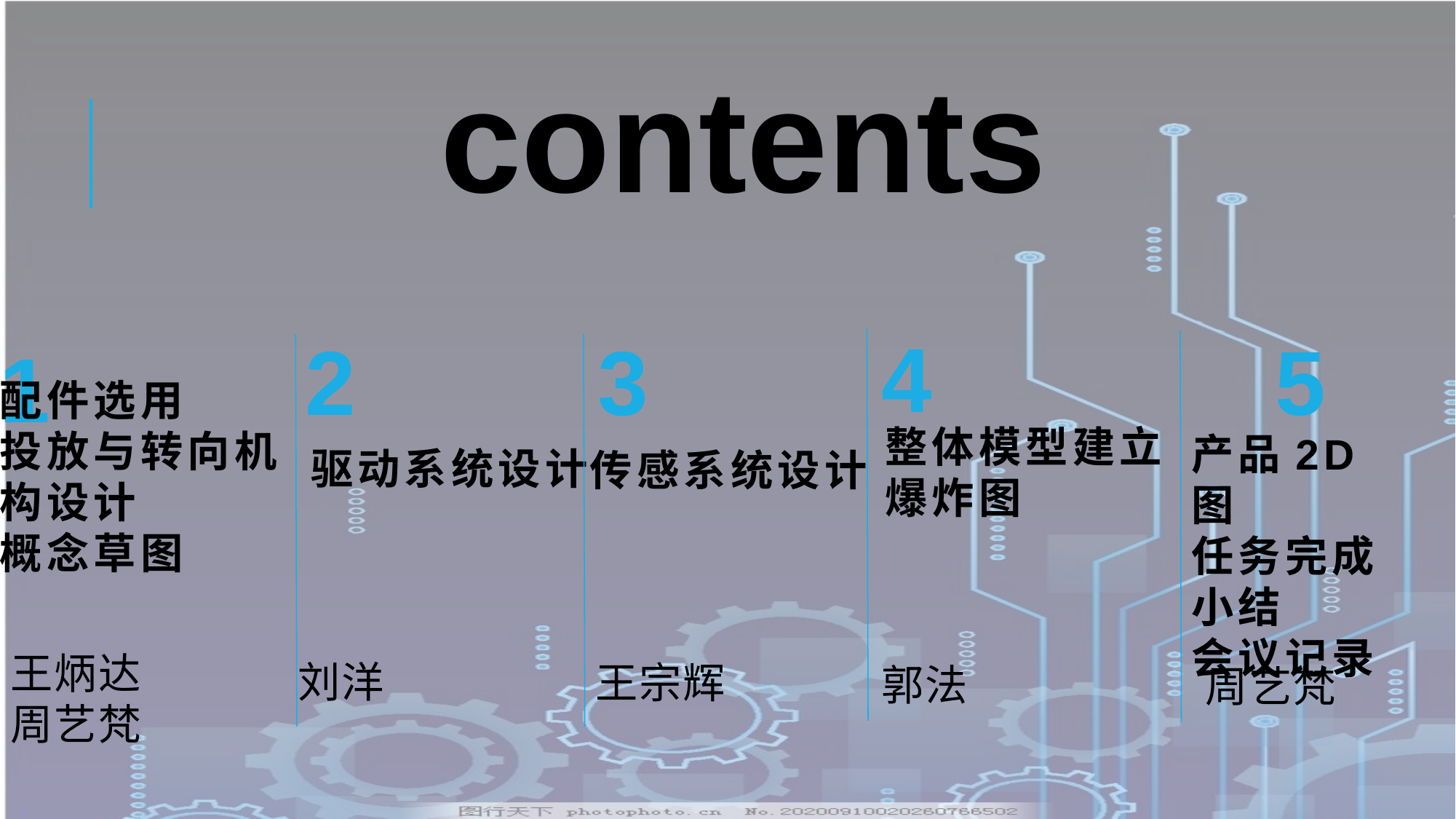

contents
4
2
3
5
1

驱动系统设计
传感系统设计
产品2D图
任务完成小结
会议记录

整体模型建立
爆炸图

配件选用
投放与转向机构设计
概念草图
王炳达
周艺梵
刘洋
王宗辉
郭法
周艺梵